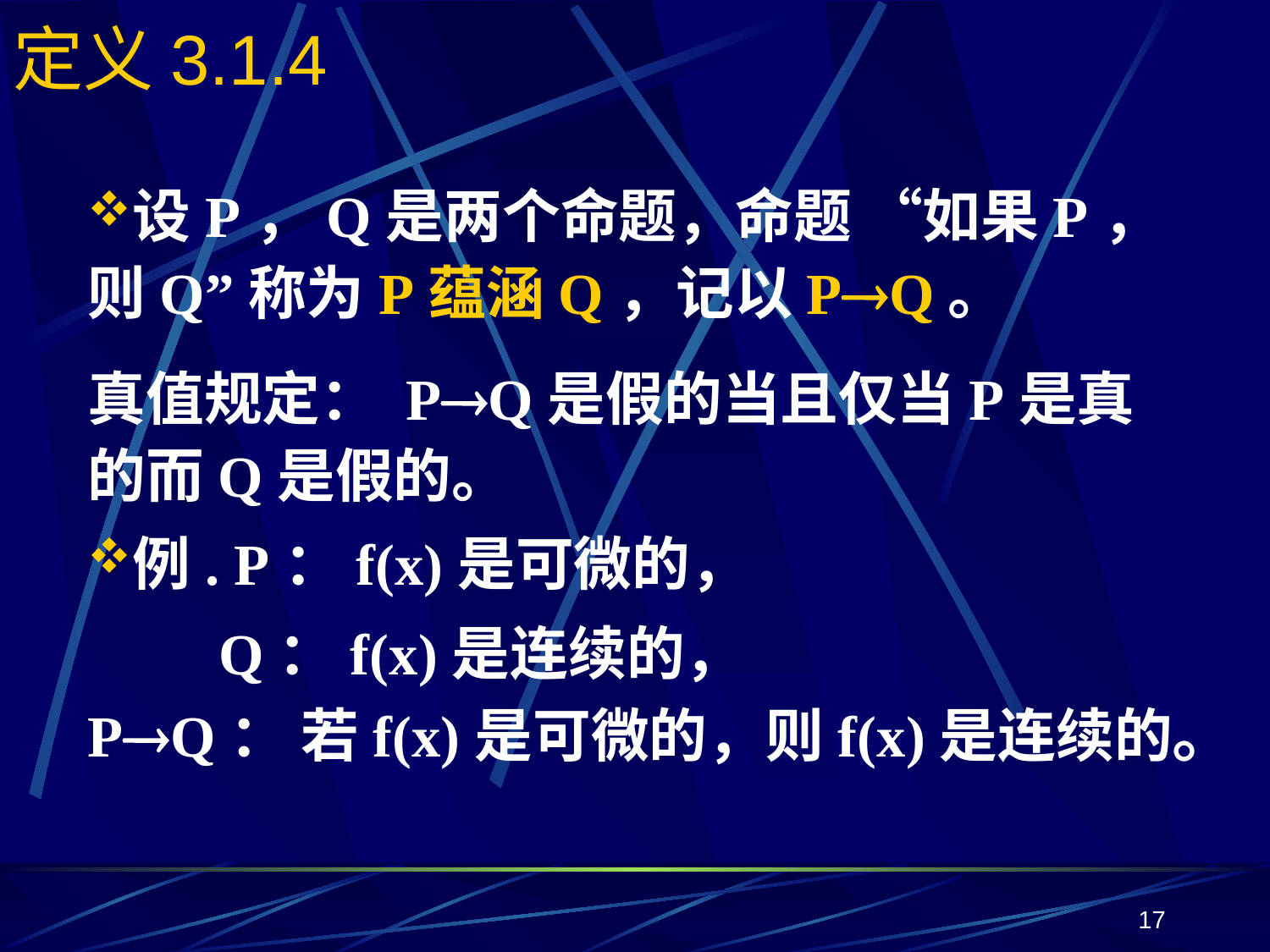

# 定义3.1.4
设P，Q是两个命题，命题 “如果P，则Q”称为P蕴涵Q，记以P→Q。
真值规定： P→Q是假的当且仅当P是真的而Q是假的。
例. P：f(x)是可微的，
         Q：f(x)是连续的，
P→Q： 若f(x)是可微的，则f(x)是连续的。

17